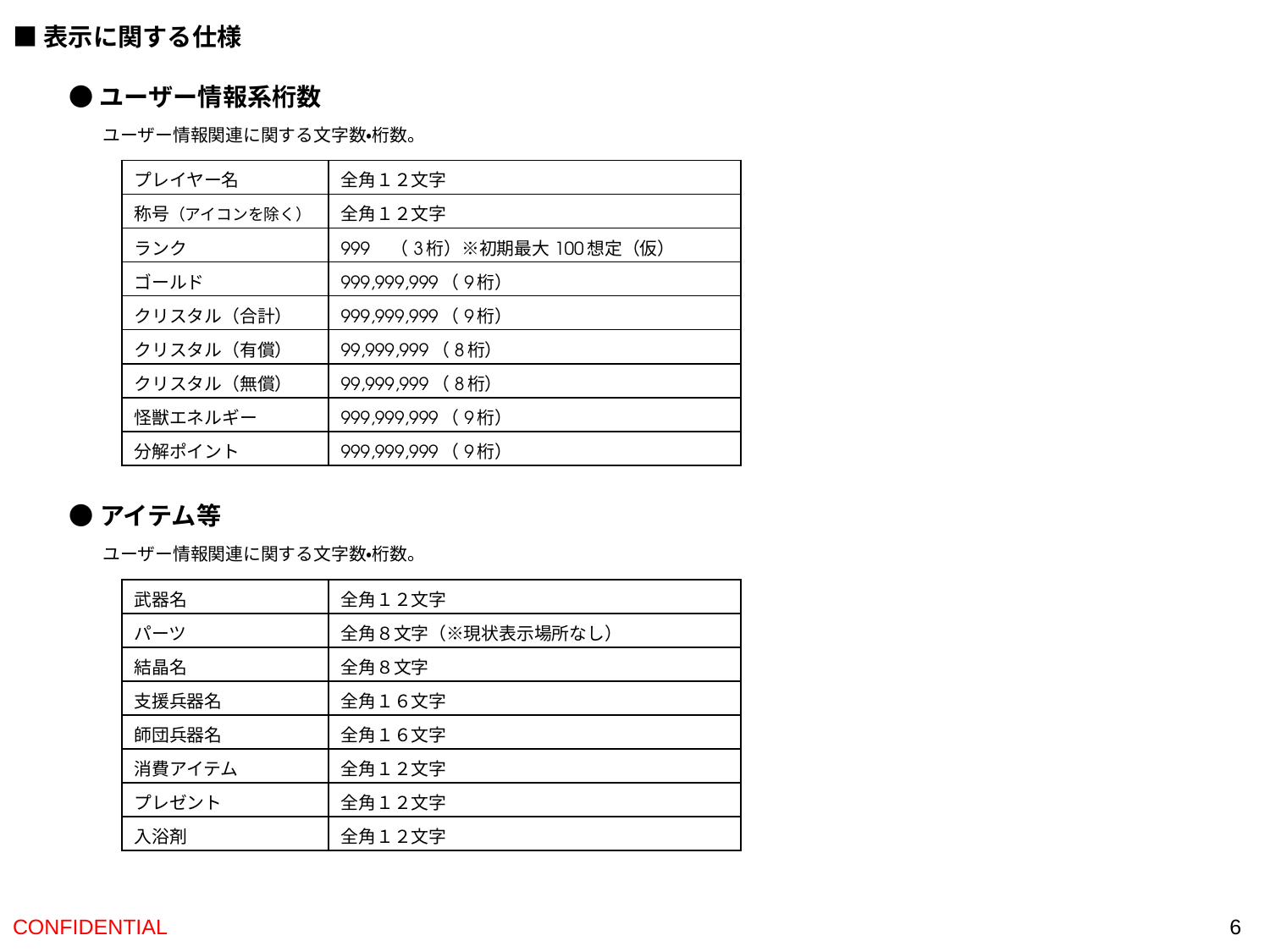

■表示に関する仕様
●ユーザー情報系桁数
ユーザー情報関連に関する文字数・桁数。
| プレイヤー名 | 全角１２文字 |
| --- | --- |
| 称号（アイコンを除く） | 全角１２文字 |
| ランク | 999　（3桁）※初期最大100想定（仮） |
| ゴールド | 999,999,999（9桁） |
| クリスタル（合計） | 999,999,999（9桁） |
| クリスタル（有償） | 99,999,999（8桁） |
| クリスタル（無償） | 99,999,999（8桁） |
| 怪獣エネルギー | 999,999,999（9桁） |
| 分解ポイント | 999,999,999（9桁） |
●アイテム等
ユーザー情報関連に関する文字数・桁数。
| 武器名 | 全角１２文字 |
| --- | --- |
| パーツ | 全角８文字（※現状表示場所なし） |
| 結晶名 | 全角８文字 |
| 支援兵器名 | 全角１６文字 |
| 師団兵器名 | 全角１６文字 |
| 消費アイテム | 全角１２文字 |
| プレゼント | 全角１２文字 |
| 入浴剤 | 全角１２文字 |
6
CONFIDENTIAL